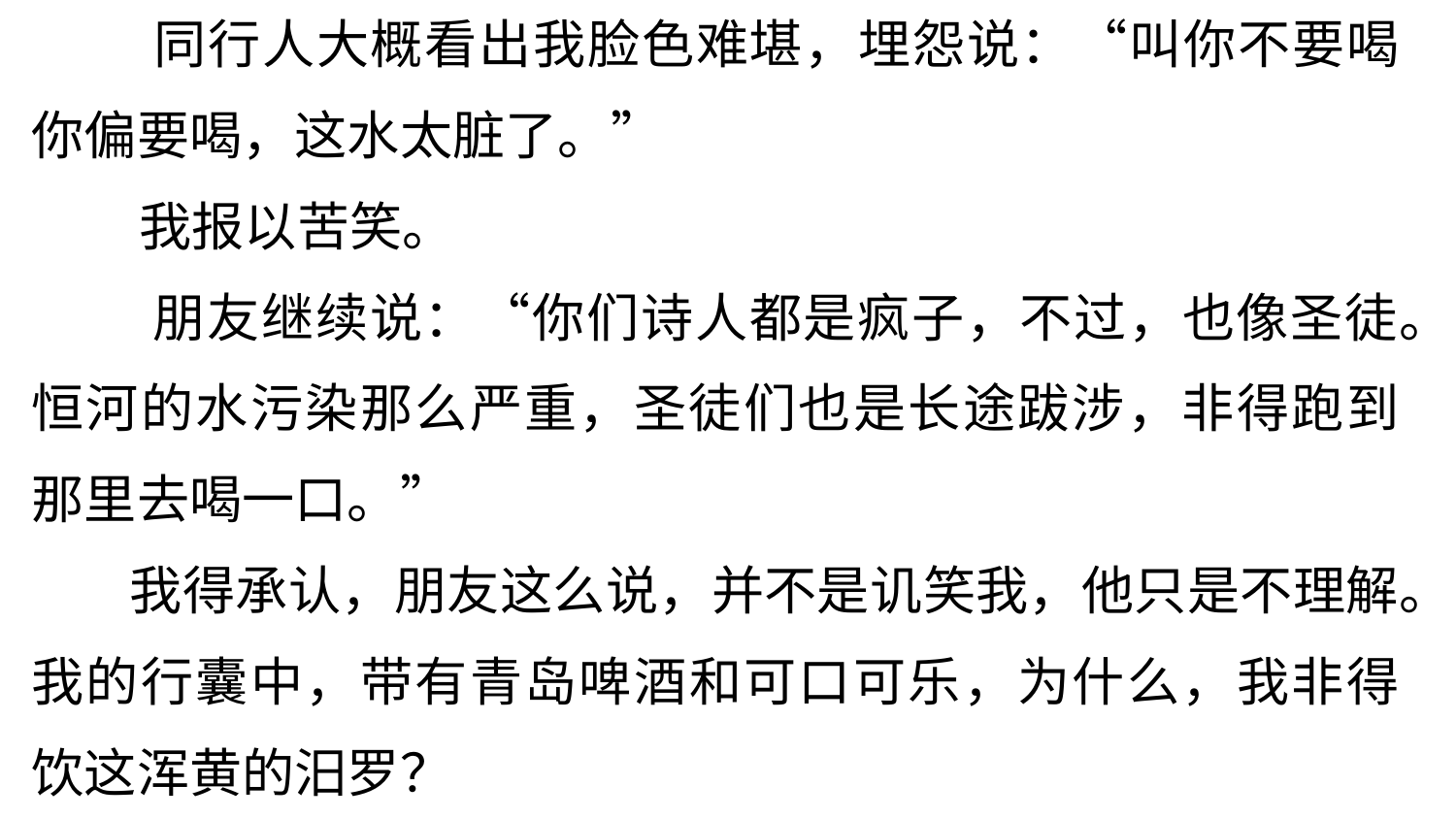

同行人大概看出我脸色难堪，埋怨说：“叫你不要喝你偏要喝，这水太脏了。”
        我报以苦笑。
        朋友继续说：“你们诗人都是疯子，不过，也像圣徒。恒河的水污染那么严重，圣徒们也是长途跋涉，非得跑到那里去喝一口。”
       我得承认，朋友这么说，并不是讥笑我，他只是不理解。我的行囊中，带有青岛啤酒和可口可乐，为什么，我非得饮这浑黄的汨罗？